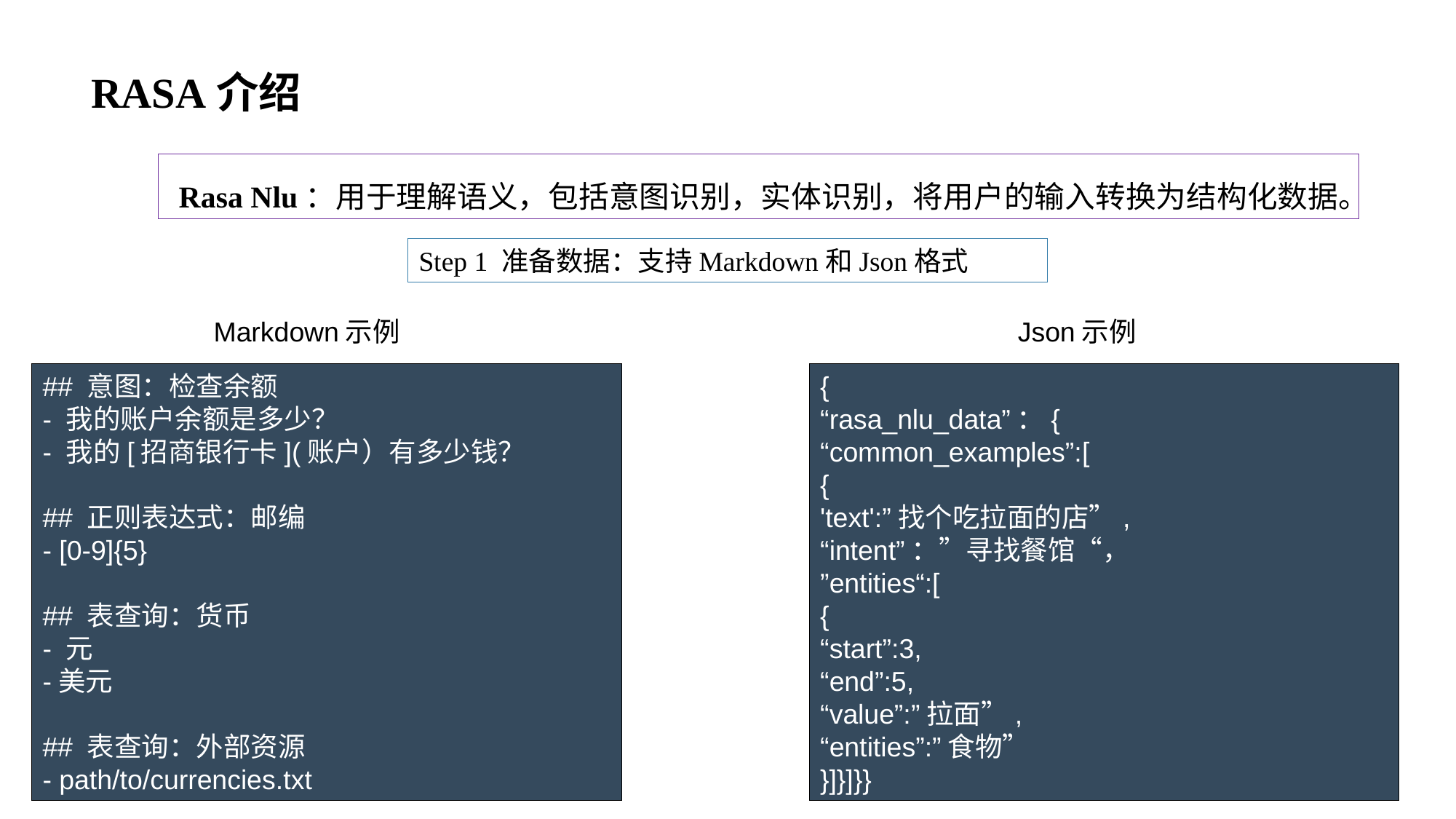

# RASA介绍
Rasa Nlu：用于理解语义，包括意图识别，实体识别，将用户的输入转换为结构化数据。
Step 1 准备数据：支持Markdown和Json格式
Markdown示例
Json示例
## 意图：检查余额 - 我的账户余额是多少？
- 我的[招商银行卡](账户）有多少钱？

## 正则表达式：邮编
- [0-9]{5}

## 表查询：货币
- 元
-美元

## 表查询：外部资源
- path/to/currencies.txt
{
“rasa_nlu_data”：{
“common_examples”:[
{
'text':”找个吃拉面的店”,
“intent”：”寻找餐馆“，
”entities“:[
{
“start”:3,
“end”:5,
“value”:”拉面”,
“entities”:”食物”
}]}]}}
6